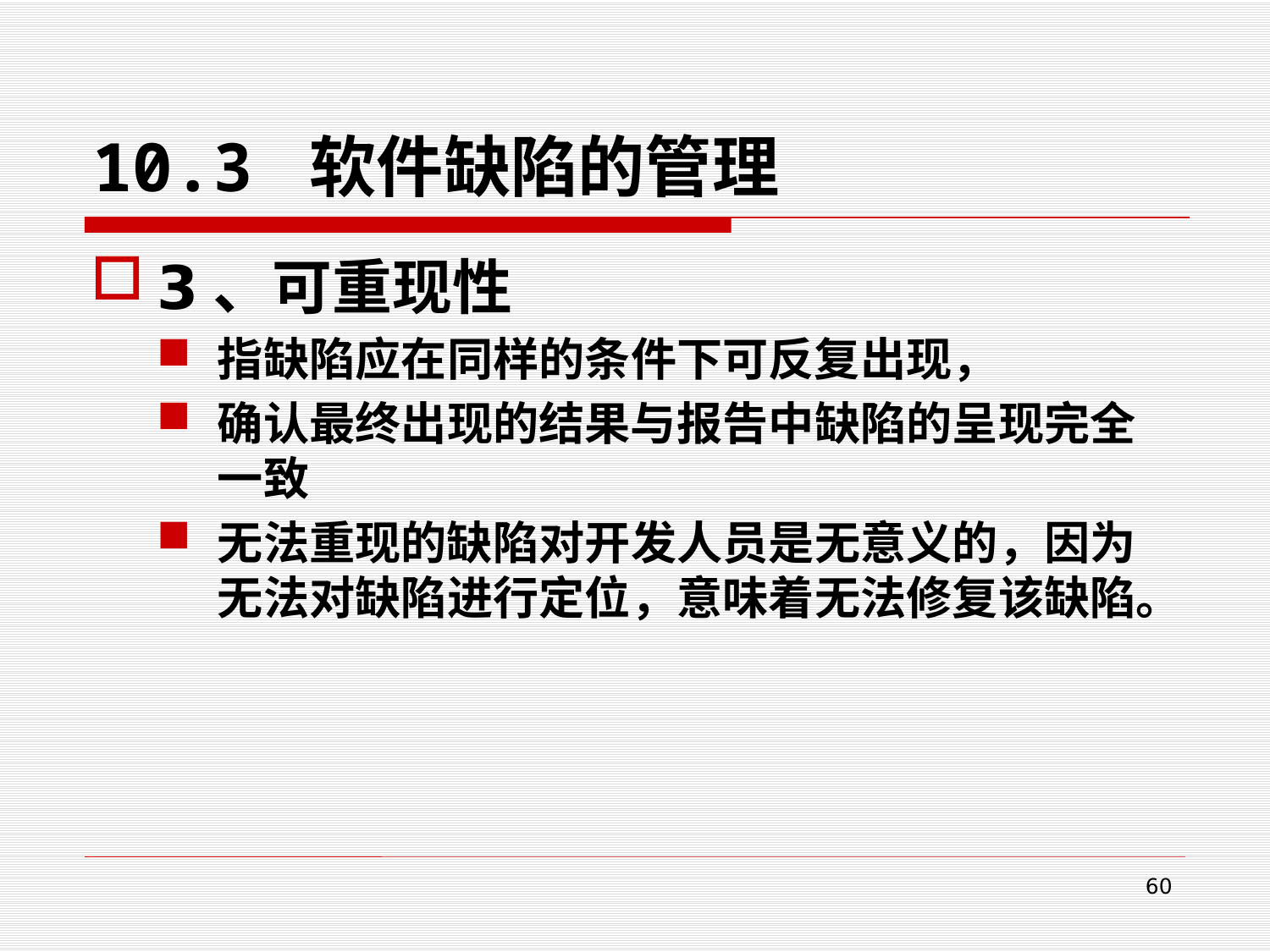

# 10.3 软件缺陷的管理
3、可重现性
指缺陷应在同样的条件下可反复出现，
确认最终出现的结果与报告中缺陷的呈现完全一致
无法重现的缺陷对开发人员是无意义的，因为无法对缺陷进行定位，意味着无法修复该缺陷。
60